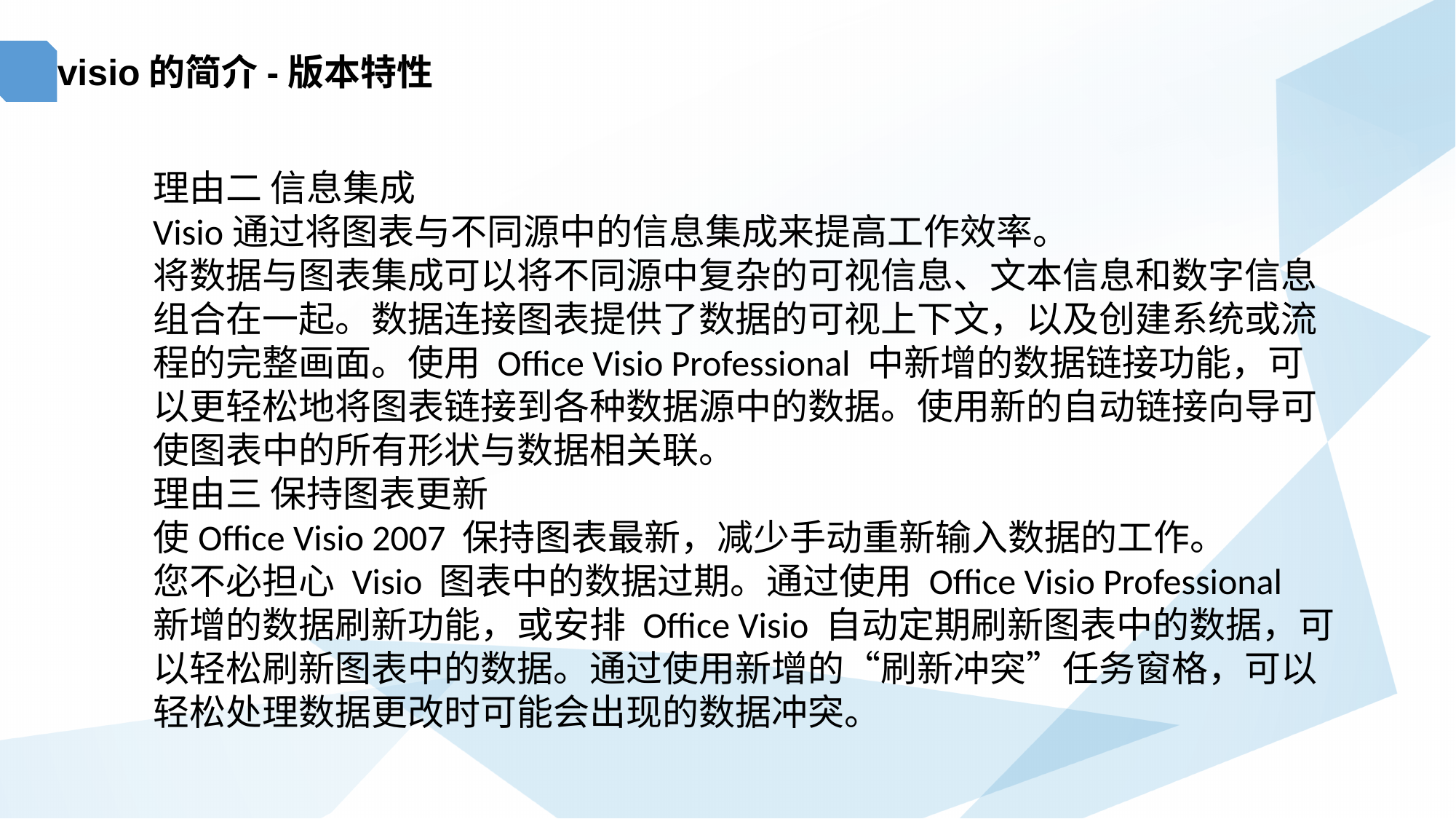

visio的简介-版本特性
理由二 信息集成
Visio通过将图表与不同源中的信息集成来提高工作效率。
将数据与图表集成可以将不同源中复杂的可视信息、文本信息和数字信息组合在一起。数据连接图表提供了数据的可视上下文，以及创建系统或流程的完整画面。使用 Office Visio Professional 中新增的数据链接功能，可以更轻松地将图表链接到各种数据源中的数据。使用新的自动链接向导可使图表中的所有形状与数据相关联。
理由三 保持图表更新
使Office Visio 2007 保持图表最新，减少手动重新输入数据的工作。
您不必担心 Visio 图表中的数据过期。通过使用 Office Visio Professional 新增的数据刷新功能，或安排 Office Visio 自动定期刷新图表中的数据，可以轻松刷新图表中的数据。通过使用新增的“刷新冲突”任务窗格，可以轻松处理数据更改时可能会出现的数据冲突。